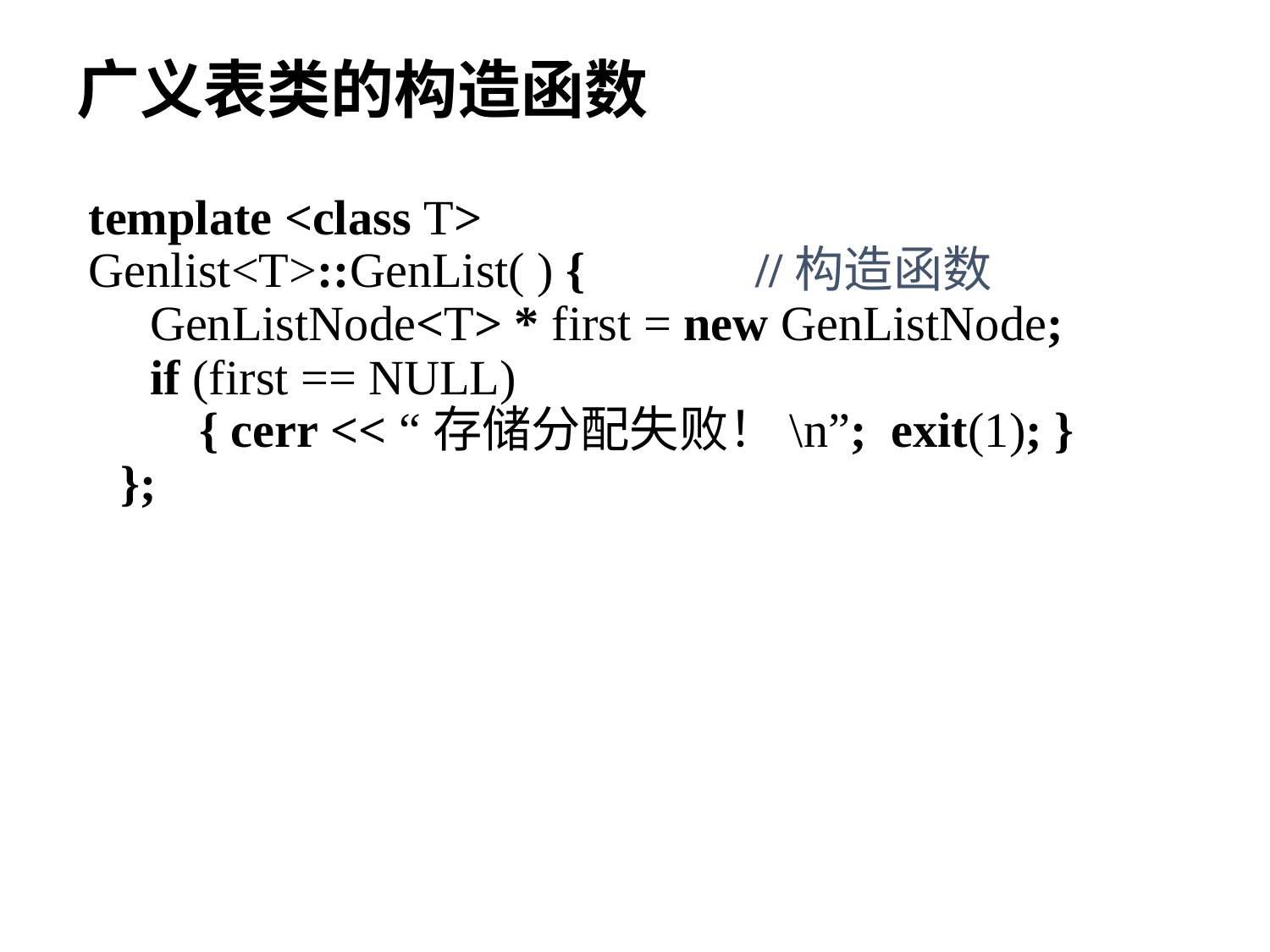

# 广义表类的构造函数
template <class T>
Genlist<T>::GenList( ) {		//构造函数
     GenListNode<T> * first = new GenListNode;
     if (first == NULL)
         { cerr << “存储分配失败！\n”;  exit(1); }
	};